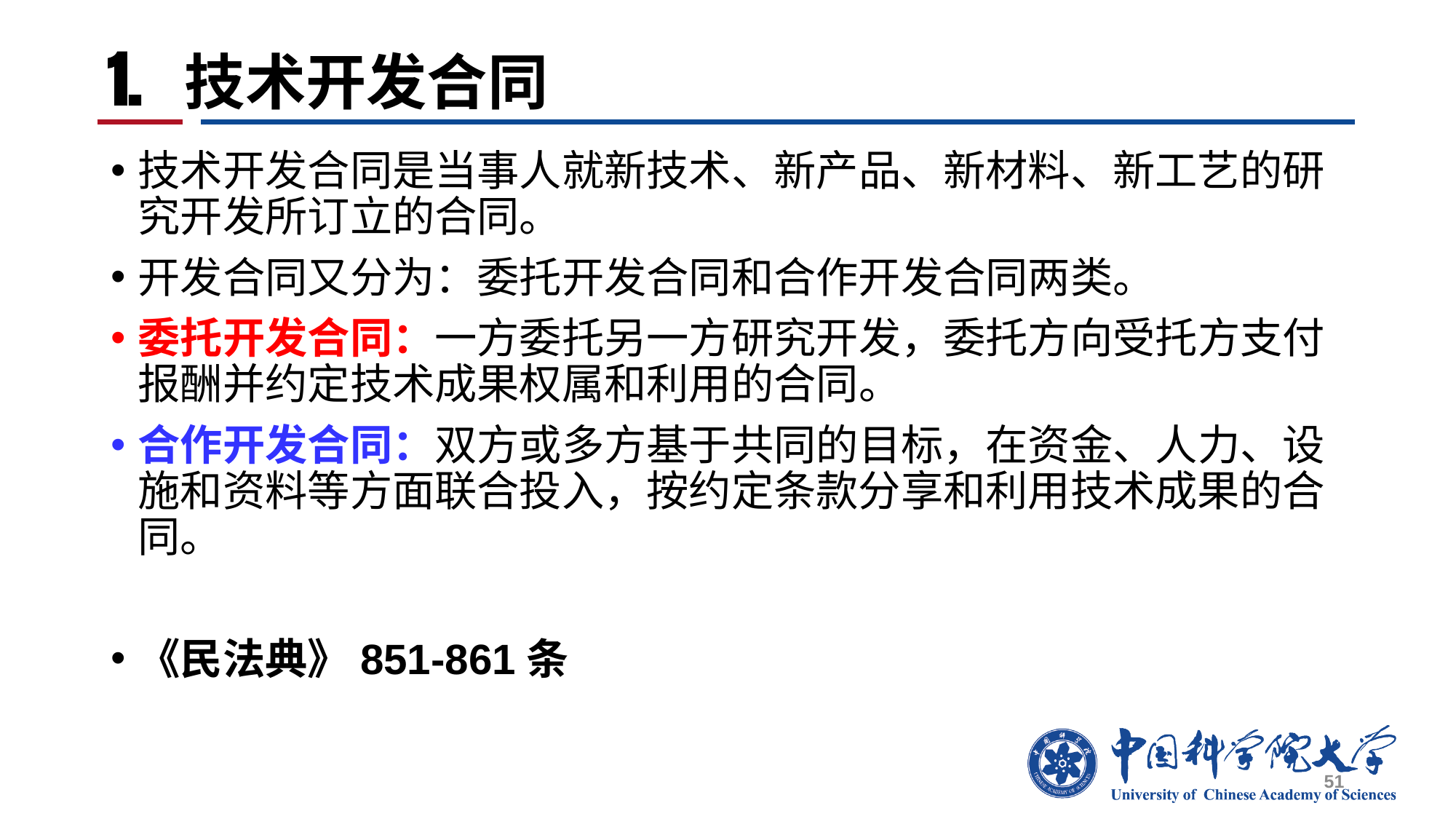

# 1.  技术开发合同
技术开发合同是当事人就新技术、新产品、新材料、新工艺的研究开发所订立的合同。
开发合同又分为：委托开发合同和合作开发合同两类。
委托开发合同：一方委托另一方研究开发，委托方向受托方支付报酬并约定技术成果权属和利用的合同。
合作开发合同：双方或多方基于共同的目标，在资金、人力、设施和资料等方面联合投入，按约定条款分享和利用技术成果的合同。

《民法典》851-861条

51